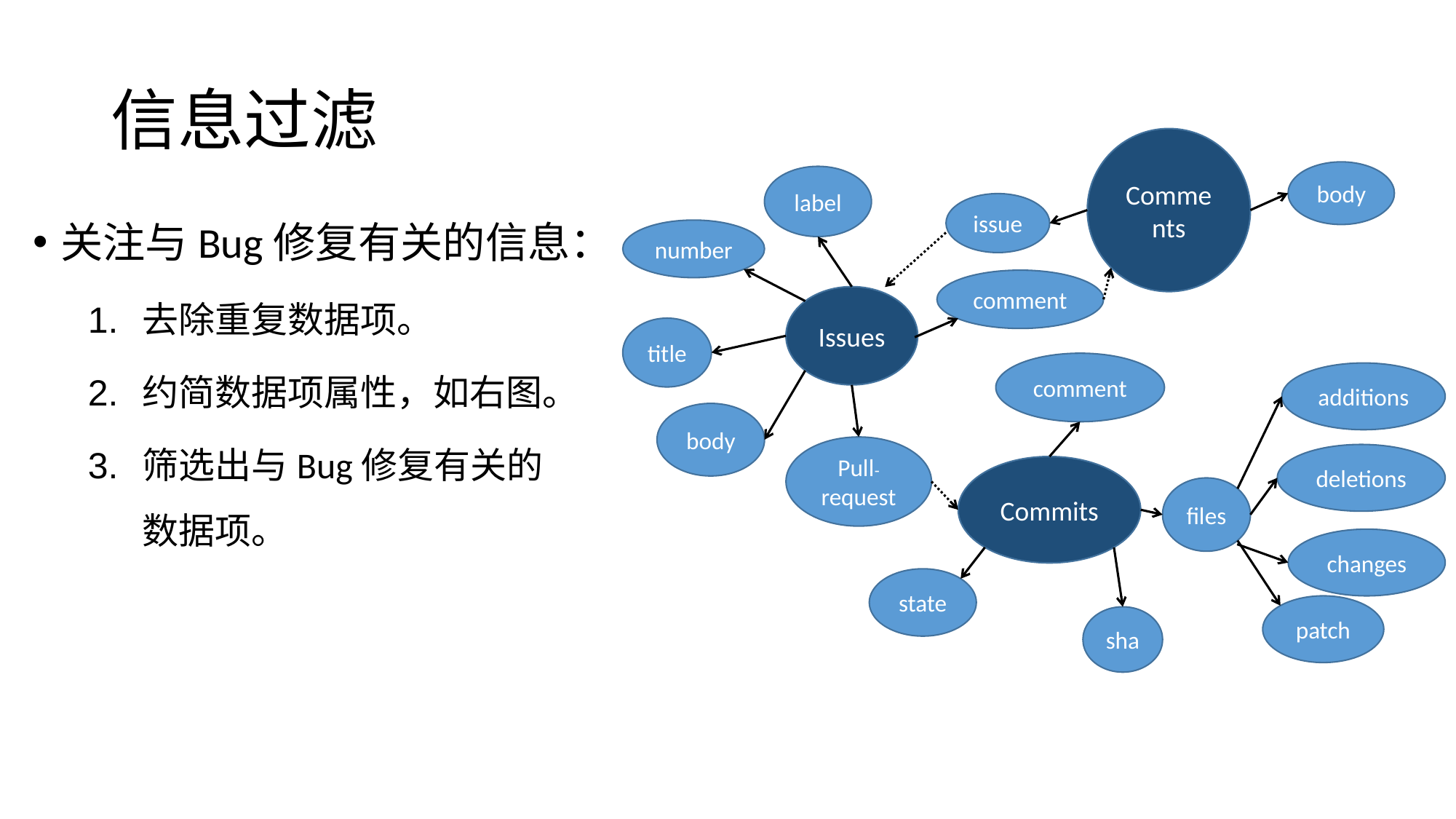

# 信息过滤
Comments
body
label
issue
number
comment
Issues
title
comment
additions
body
Pull-request
deletions
Commits
files
changes
state
patch
sha
关注与Bug修复有关的信息：
去除重复数据项。
约简数据项属性，如右图。
筛选出与Bug修复有关的数据项。